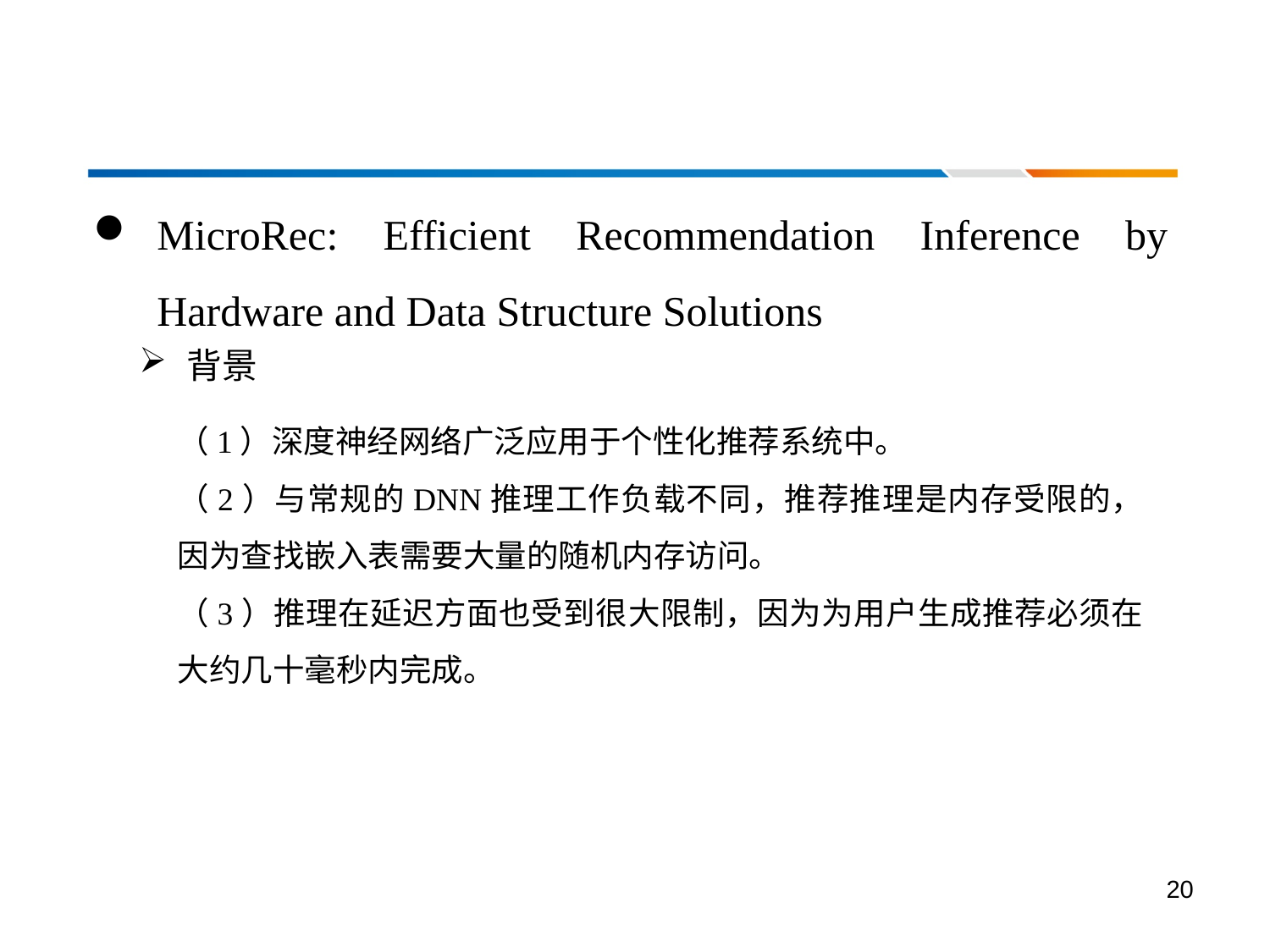

MicroRec: Efficient Recommendation Inference by Hardware and Data Structure Solutions
背景
（1）深度神经网络广泛应用于个性化推荐系统中。
（2）与常规的DNN推理工作负载不同，推荐推理是内存受限的，因为查找嵌入表需要大量的随机内存访问。
（3）推理在延迟方面也受到很大限制，因为为用户生成推荐必须在大约几十毫秒内完成。
20